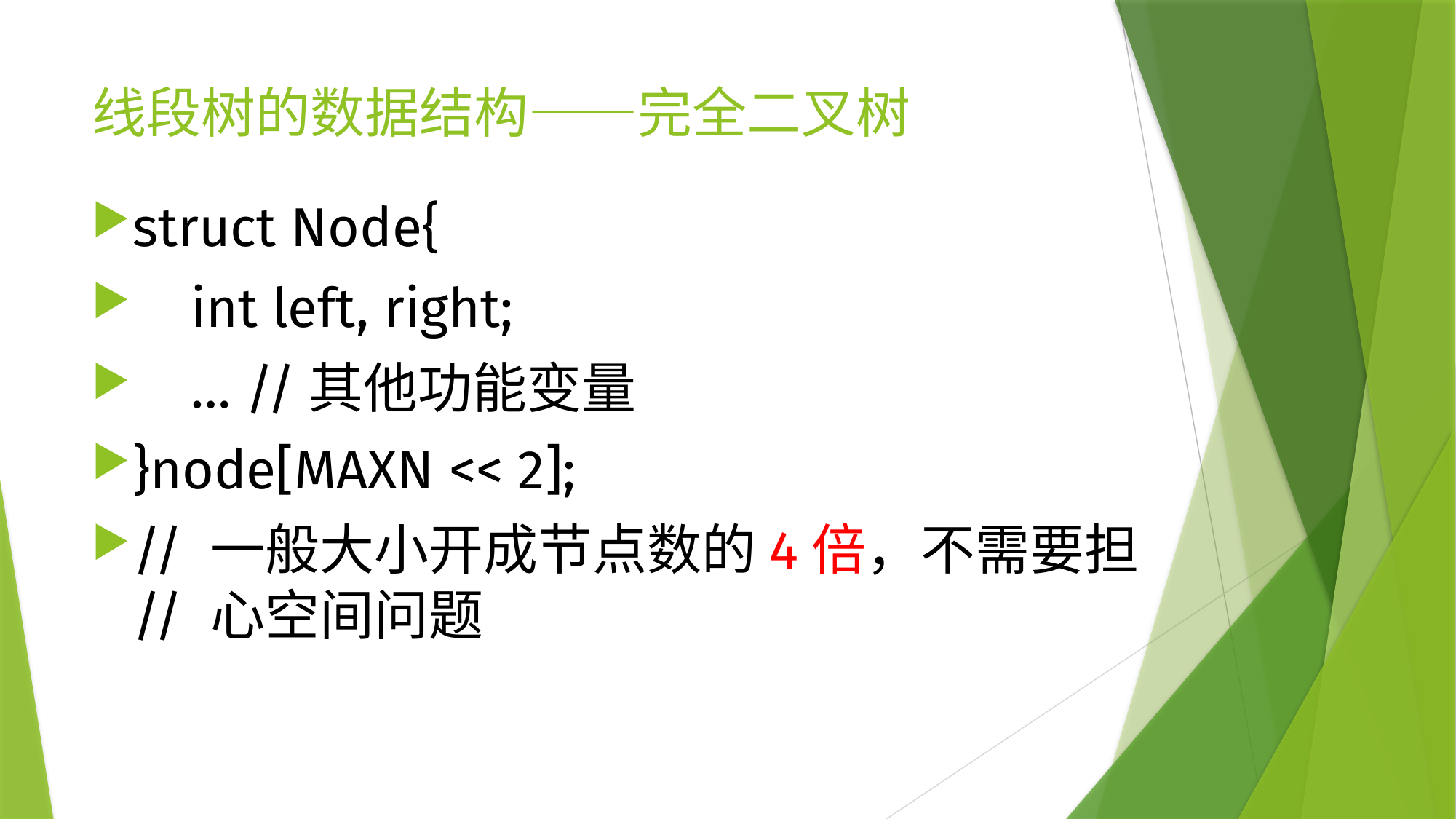

# 线段树的数据结构——完全二叉树
struct Node{
    int left, right;
    … //其他功能变量
}node[MAXN << 2];
// 一般大小开成节点数的4倍，不需要担// 心空间问题